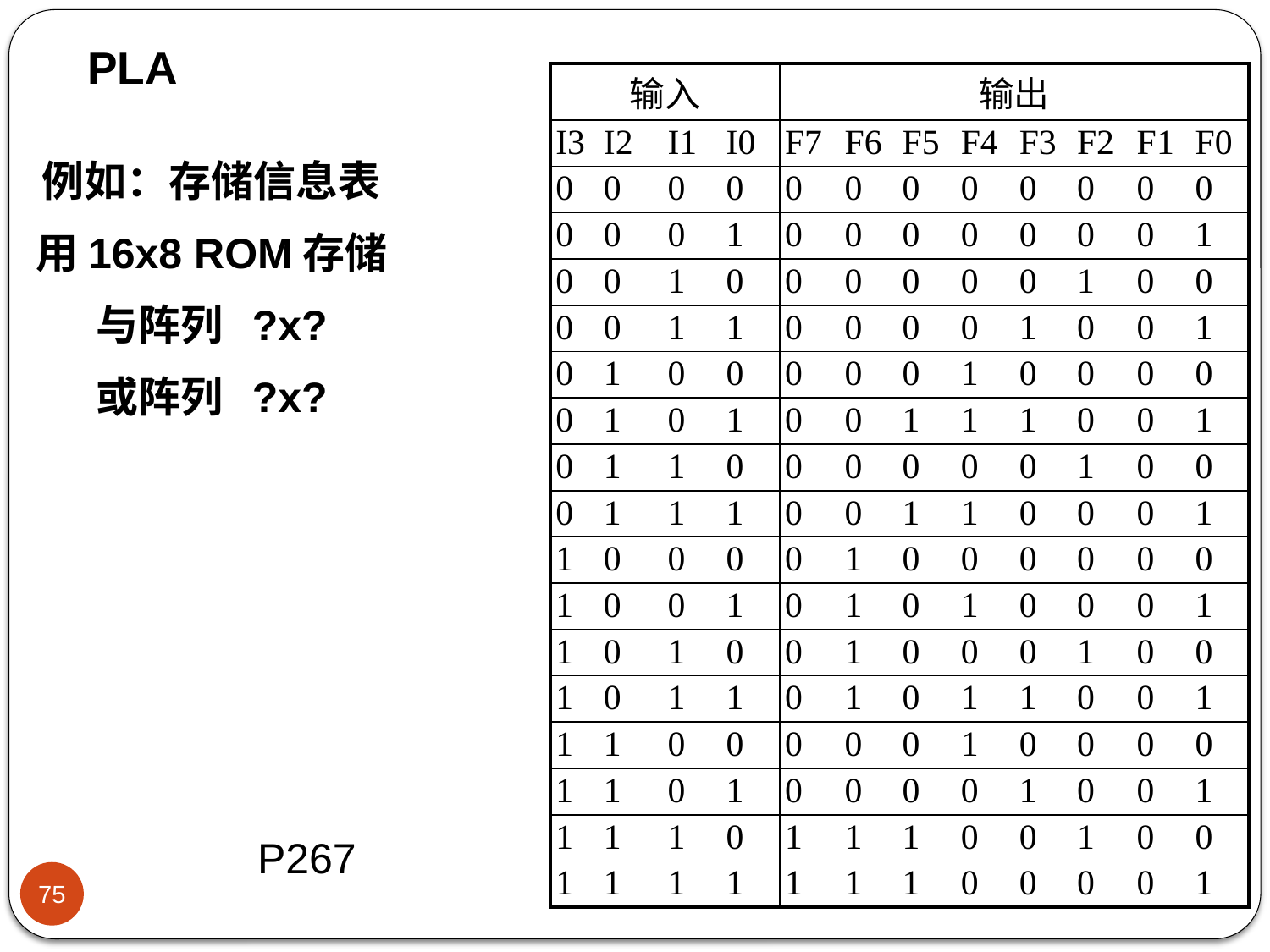

# PLA
| 输入 |  |  |  | 输出 |  |  |  |  |  |  |  |
| --- | --- | --- | --- | --- | --- | --- | --- | --- | --- | --- | --- |
| I3 | I2 | I1 | I0 | F7 | F6 | F5 | F4 | F3 | F2 | F1 | F0 |
| 0 | 0 | 0 | 0 | 0 | 0 | 0 | 0 | 0 | 0 | 0 | 0 |
| 0 | 0 | 0 | 1 | 0 | 0 | 0 | 0 | 0 | 0 | 0 | 1 |
| 0 | 0 | 1 | 0 | 0 | 0 | 0 | 0 | 0 | 1 | 0 | 0 |
| 0 | 0 | 1 | 1 | 0 | 0 | 0 | 0 | 1 | 0 | 0 | 1 |
| 0 | 1 | 0 | 0 | 0 | 0 | 0 | 1 | 0 | 0 | 0 | 0 |
| 0 | 1 | 0 | 1 | 0 | 0 | 1 | 1 | 1 | 0 | 0 | 1 |
| 0 | 1 | 1 | 0 | 0 | 0 | 0 | 0 | 0 | 1 | 0 | 0 |
| 0 | 1 | 1 | 1 | 0 | 0 | 1 | 1 | 0 | 0 | 0 | 1 |
| 1 | 0 | 0 | 0 | 0 | 1 | 0 | 0 | 0 | 0 | 0 | 0 |
| 1 | 0 | 0 | 1 | 0 | 1 | 0 | 1 | 0 | 0 | 0 | 1 |
| 1 | 0 | 1 | 0 | 0 | 1 | 0 | 0 | 0 | 1 | 0 | 0 |
| 1 | 0 | 1 | 1 | 0 | 1 | 0 | 1 | 1 | 0 | 0 | 1 |
| 1 | 1 | 0 | 0 | 0 | 0 | 0 | 1 | 0 | 0 | 0 | 0 |
| 1 | 1 | 0 | 1 | 0 | 0 | 0 | 0 | 1 | 0 | 0 | 1 |
| 1 | 1 | 1 | 0 | 1 | 1 | 1 | 0 | 0 | 1 | 0 | 0 |
| 1 | 1 | 1 | 1 | 1 | 1 | 1 | 0 | 0 | 0 | 0 | 1 |
  例如：存储信息表
用16x8 ROM存储
与阵列  ?x?
或阵列  ?x?
P267
75